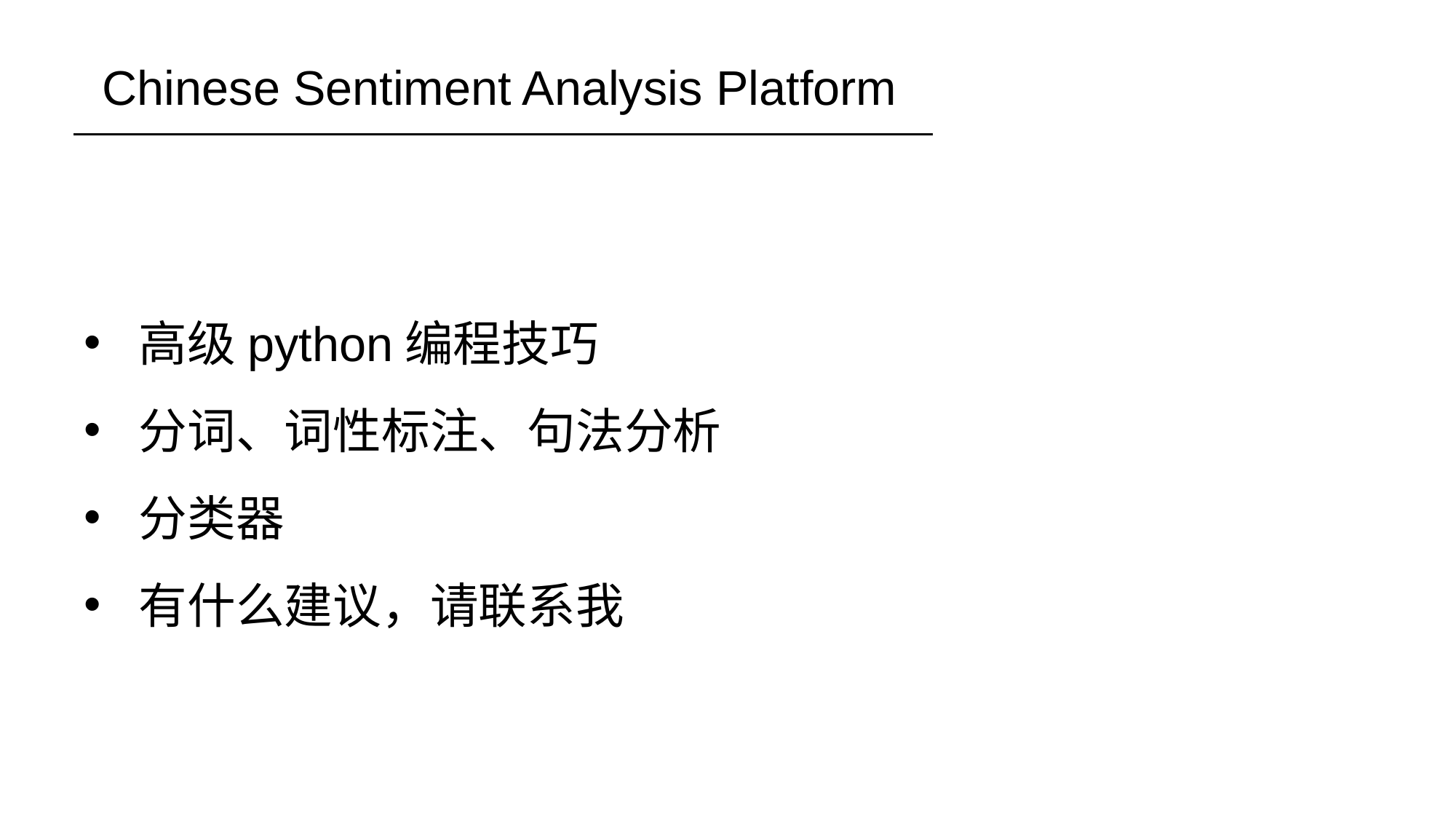

Chinese Sentiment Analysis Platform
高级python编程技巧
分词、词性标注、句法分析
分类器
有什么建议，请联系我